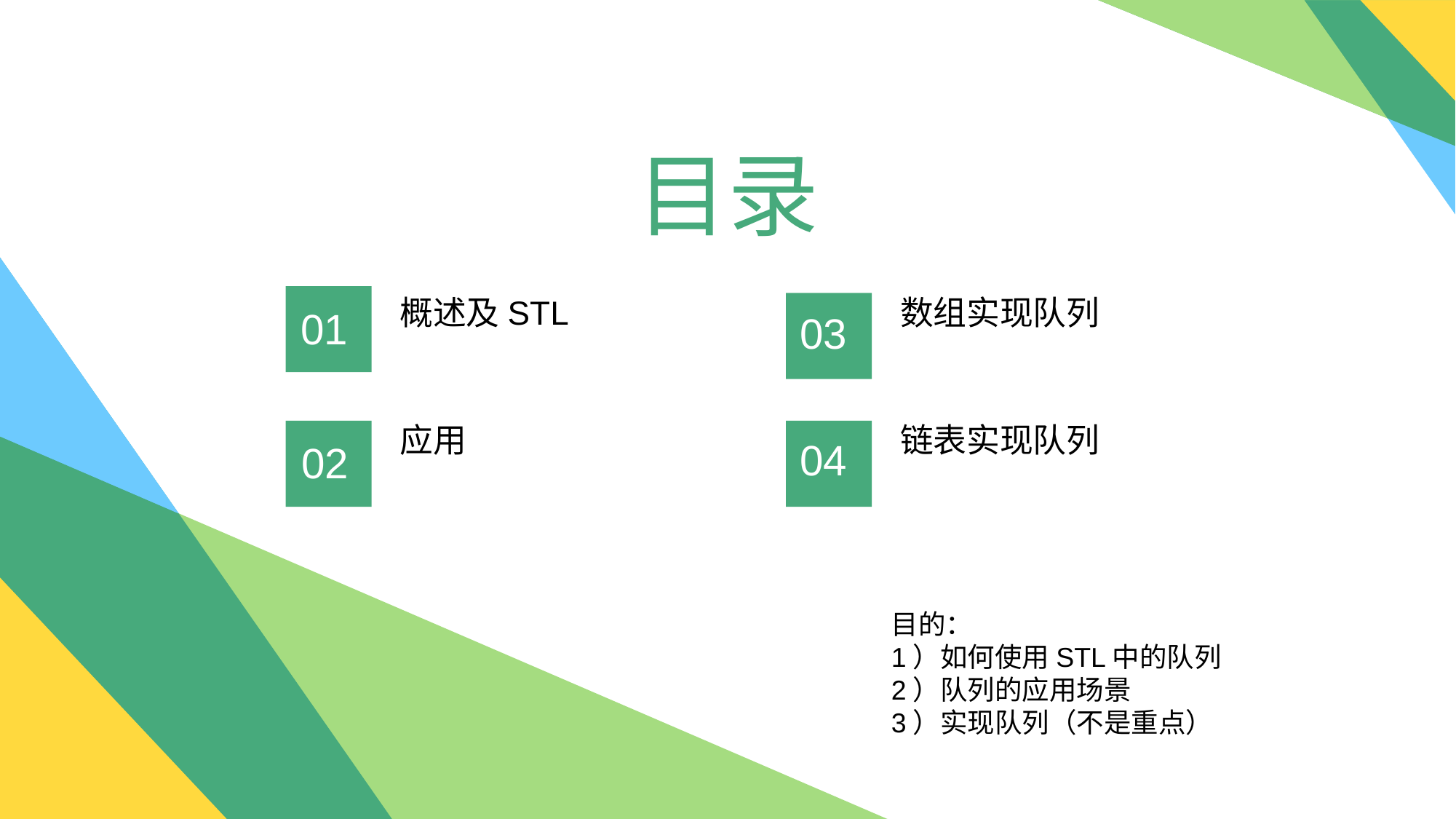

目录

概述及STL
01

数组实现队列

03

应用

02

链表实现队列

04

目的：
1）如何使用STL中的队列
2）队列的应用场景
3）实现队列（不是重点）